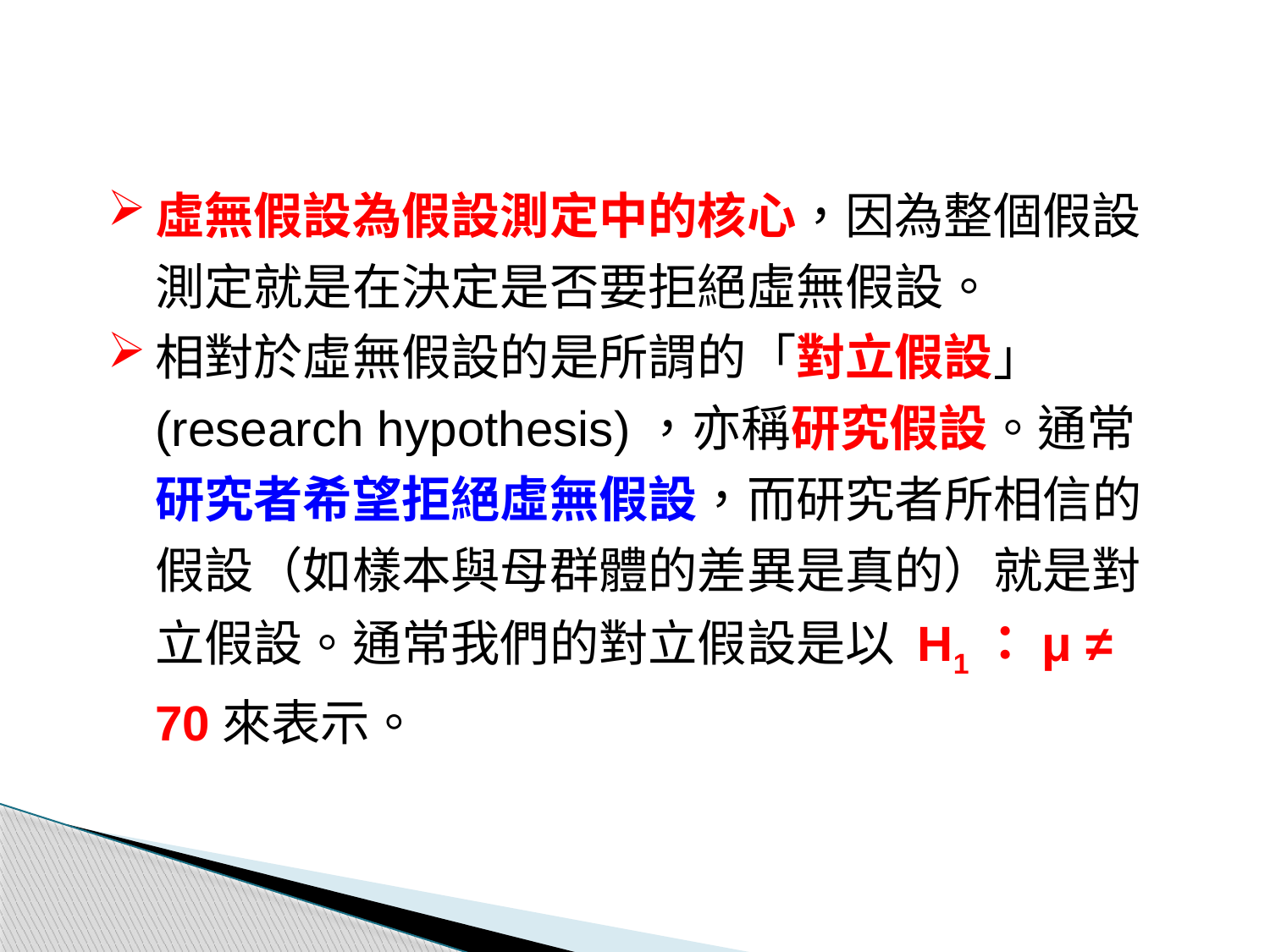

虛無假設為假設測定中的核心，因為整個假設測定就是在決定是否要拒絕虛無假設。
相對於虛無假設的是所謂的「對立假設」(research hypothesis)，亦稱研究假設。通常研究者希望拒絕虛無假設，而研究者所相信的假設（如樣本與母群體的差異是真的）就是對立假設。通常我們的對立假設是以 H1：μ ≠ 70來表示。